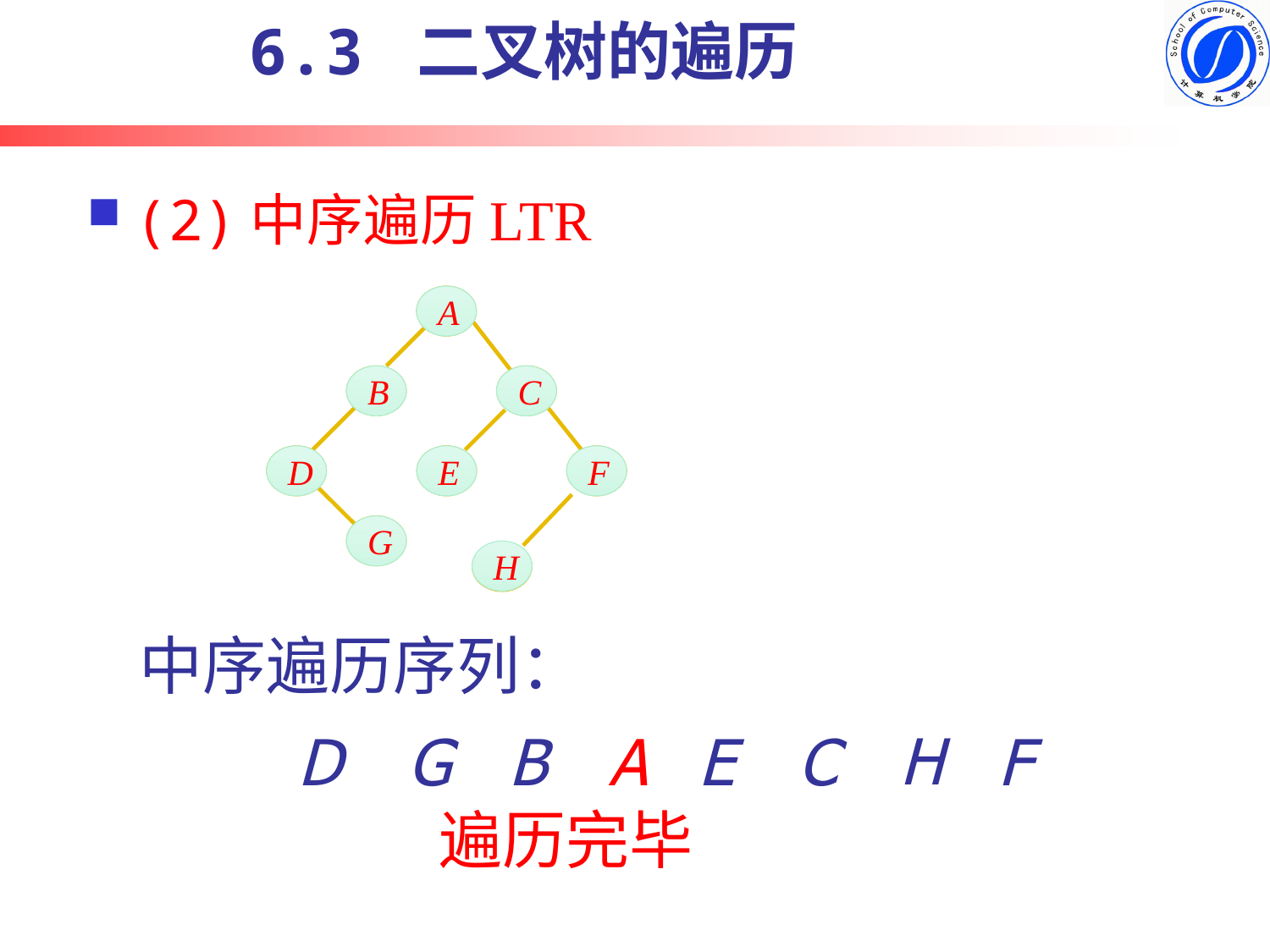

6.3 二叉树的遍历
# (2)中序遍历LTR
A
A
A

B
B
B
C
C
C

D
D
D
E
E
E
F
F
F

G
G
G
H
H
H
中序遍历序列：
遍历完毕